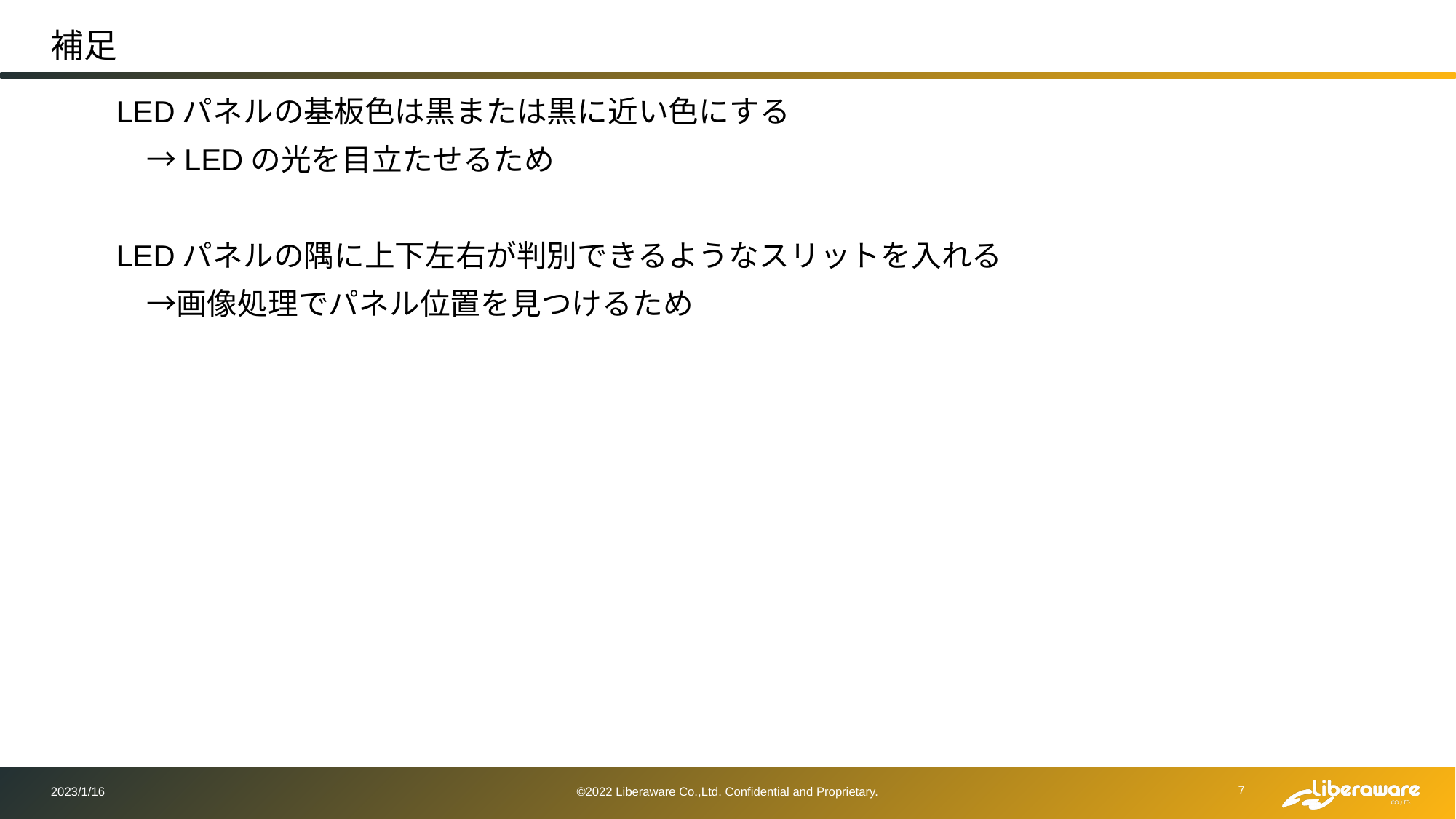

# 補足
LEDパネルの基板色は黒または黒に近い色にする
　→LEDの光を目立たせるため

LEDパネルの隅に上下左右が判別できるようなスリットを入れる
　→画像処理でパネル位置を見つけるため
7
2023/1/16
©2022 Liberaware Co.,Ltd. Confidential and Proprietary.